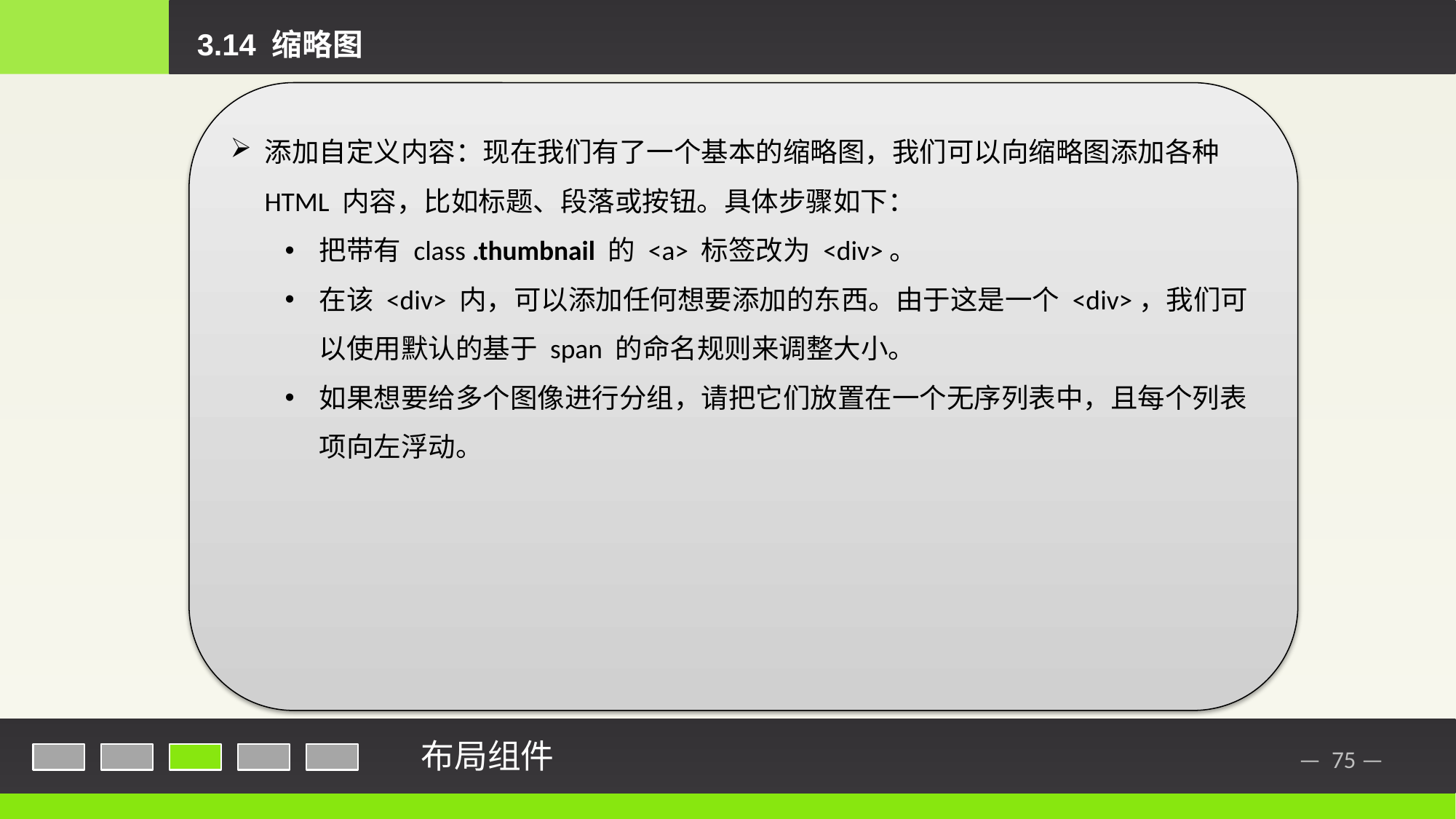

3.14 缩略图
添加自定义内容：现在我们有了一个基本的缩略图，我们可以向缩略图添加各种 HTML 内容，比如标题、段落或按钮。具体步骤如下：
把带有 class .thumbnail 的 <a> 标签改为 <div>。
在该 <div> 内，可以添加任何想要添加的东西。由于这是一个 <div>，我们可以使用默认的基于 span 的命名规则来调整大小。
如果想要给多个图像进行分组，请把它们放置在一个无序列表中，且每个列表项向左浮动。